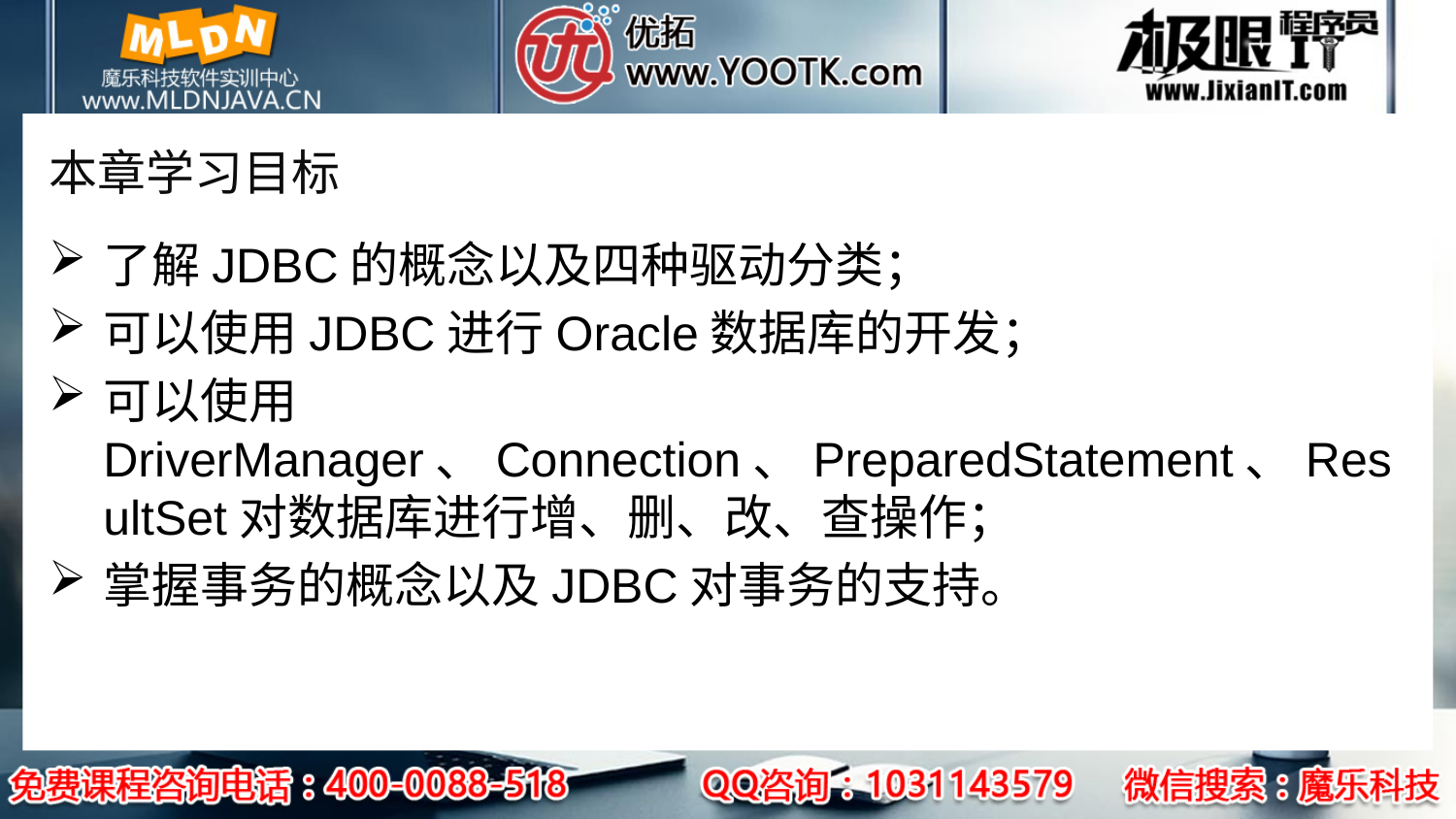

# 本章学习目标
了解JDBC的概念以及四种驱动分类；
可以使用JDBC进行Oracle数据库的开发；
可以使用DriverManager、Connection、PreparedStatement、ResultSet对数据库进行增、删、改、查操作；
掌握事务的概念以及JDBC对事务的支持。